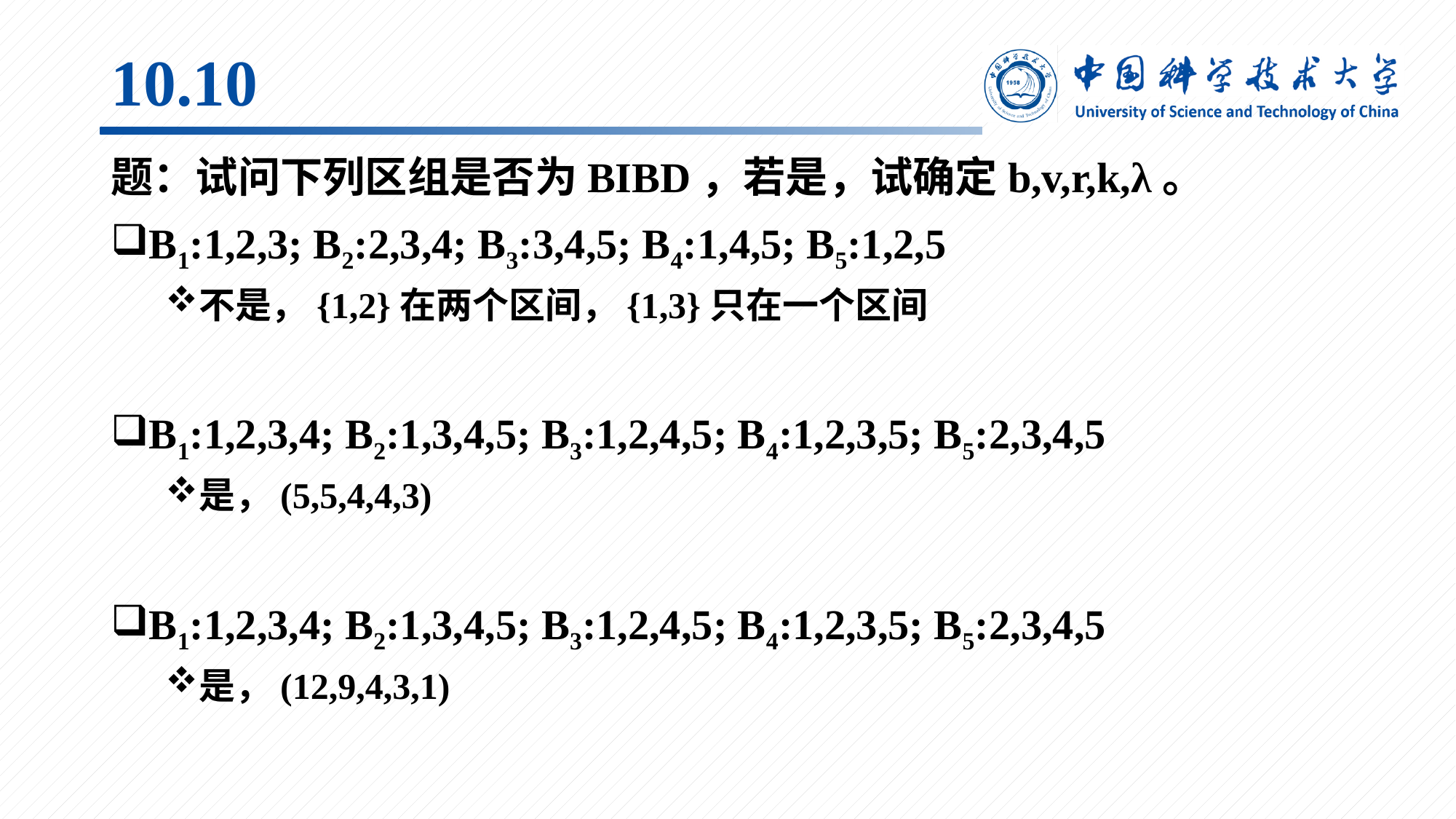

# 10.10
题：试问下列区组是否为BIBD，若是，试确定b,v,r,k,λ。
B1:1,2,3; B2:2,3,4; B3:3,4,5; B4:1,4,5; B5:1,2,5
不是，{1,2}在两个区间，{1,3}只在一个区间

B1:1,2,3,4; B2:1,3,4,5; B3:1,2,4,5; B4:1,2,3,5; B5:2,3,4,5
是，(5,5,4,4,3)

B1:1,2,3,4; B2:1,3,4,5; B3:1,2,4,5; B4:1,2,3,5; B5:2,3,4,5
是，(12,9,4,3,1)